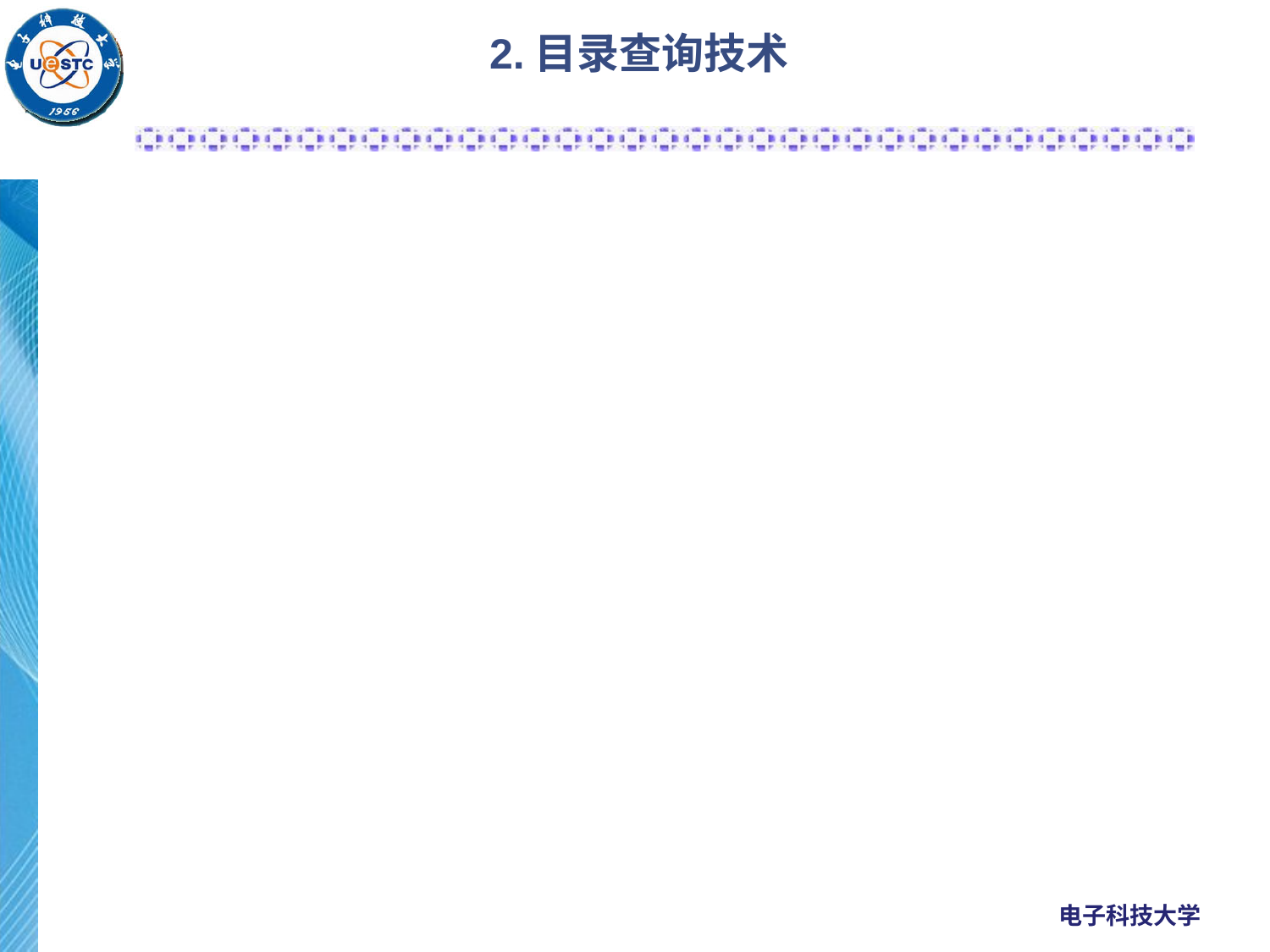

# 2.目录查询技术
 2）Hash方法
Hash方法: 建立了一张Hash索引文件目录，系统利用用户提供的文件名并将它变换为文件目录的索引值，再利用该索引值到目录中去查找。
Hash方法将显著地提高检索速度。
在文件名中使用了通配符“* ”、“？”等，系统便无法利用Hash法检索目录，因此，需要利用线性查找法查找目录。
在进行文件名的转换时，有可能把多个不同的文件名转换为相同的Hash值，称谓的“Hash冲突”。